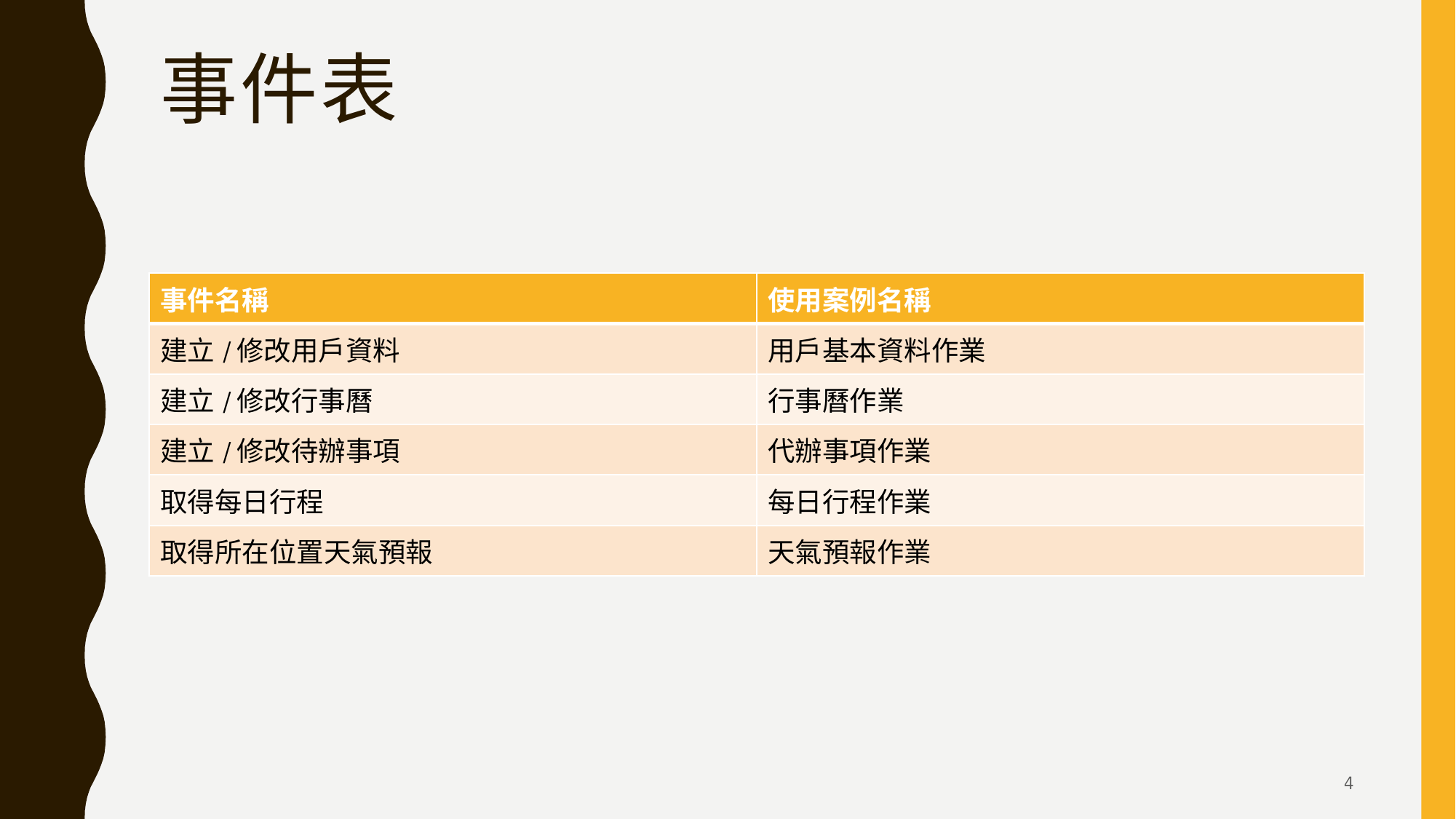

# 事件表
| 事件名稱 | 使用案例名稱 |
| --- | --- |
| 建立/修改用戶資料 | 用戶基本資料作業 |
| 建立/修改行事曆 | 行事曆作業 |
| 建立/修改待辦事項 | 代辦事項作業 |
| 取得每日行程 | 每日行程作業 |
| 取得所在位置天氣預報 | 天氣預報作業 |
4